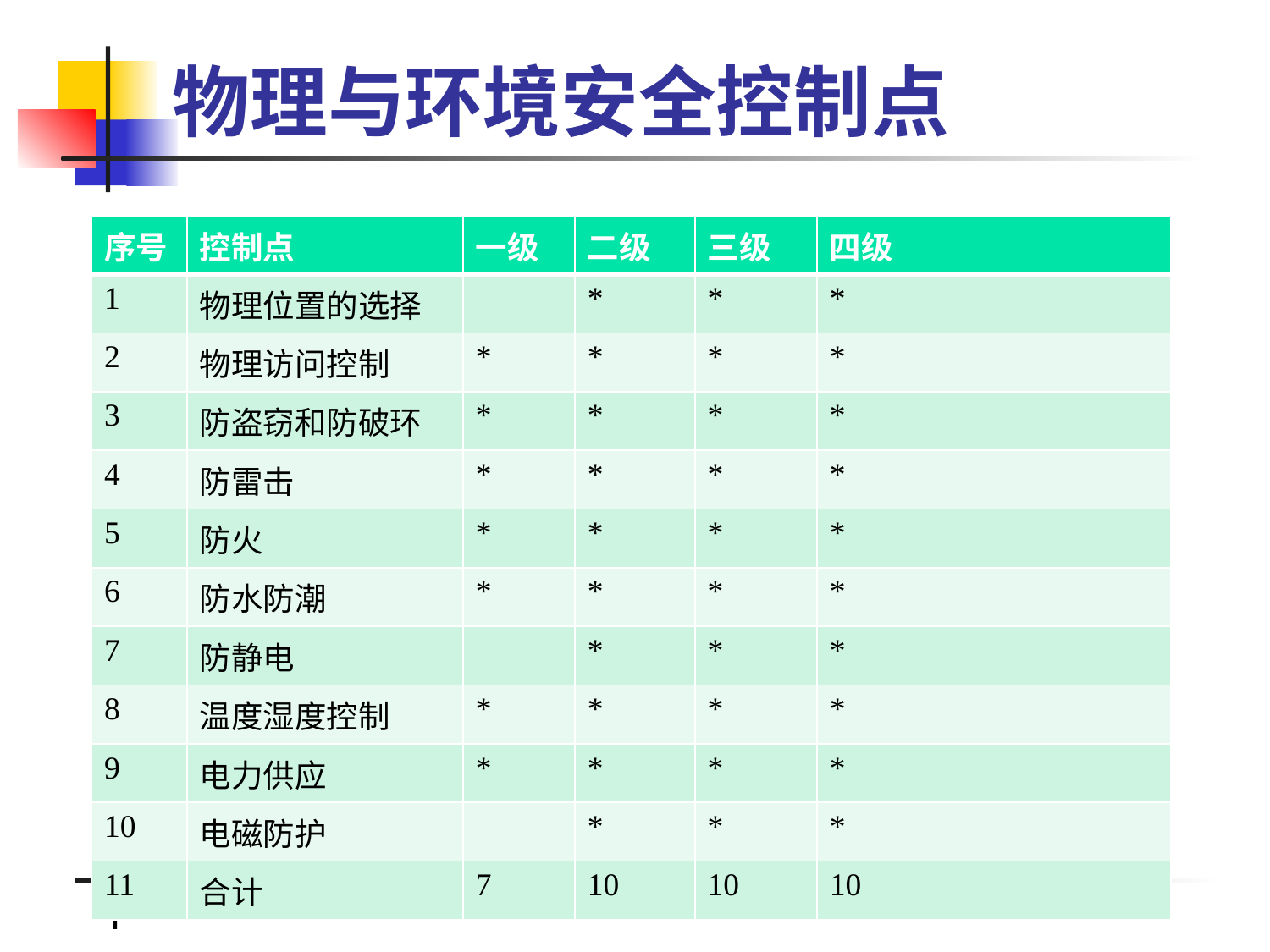

# 物理与环境安全控制点
| 序号 | 控制点 | 一级 | 二级 | 三级 | 四级 |
| --- | --- | --- | --- | --- | --- |
| 1 | 物理位置的选择 |  | \* | \* | \* |
| 2 | 物理访问控制 | \* | \* | \* | \* |
| 3 | 防盗窃和防破环 | \* | \* | \* | \* |
| 4 | 防雷击 | \* | \* | \* | \* |
| 5 | 防火 | \* | \* | \* | \* |
| 6 | 防水防潮 | \* | \* | \* | \* |
| 7 | 防静电 |  | \* | \* | \* |
| 8 | 温度湿度控制 | \* | \* | \* | \* |
| 9 | 电力供应 | \* | \* | \* | \* |
| 10 | 电磁防护 |  | \* | \* | \* |
| 11 | 合计 | 7 | 10 | 10 | 10 |